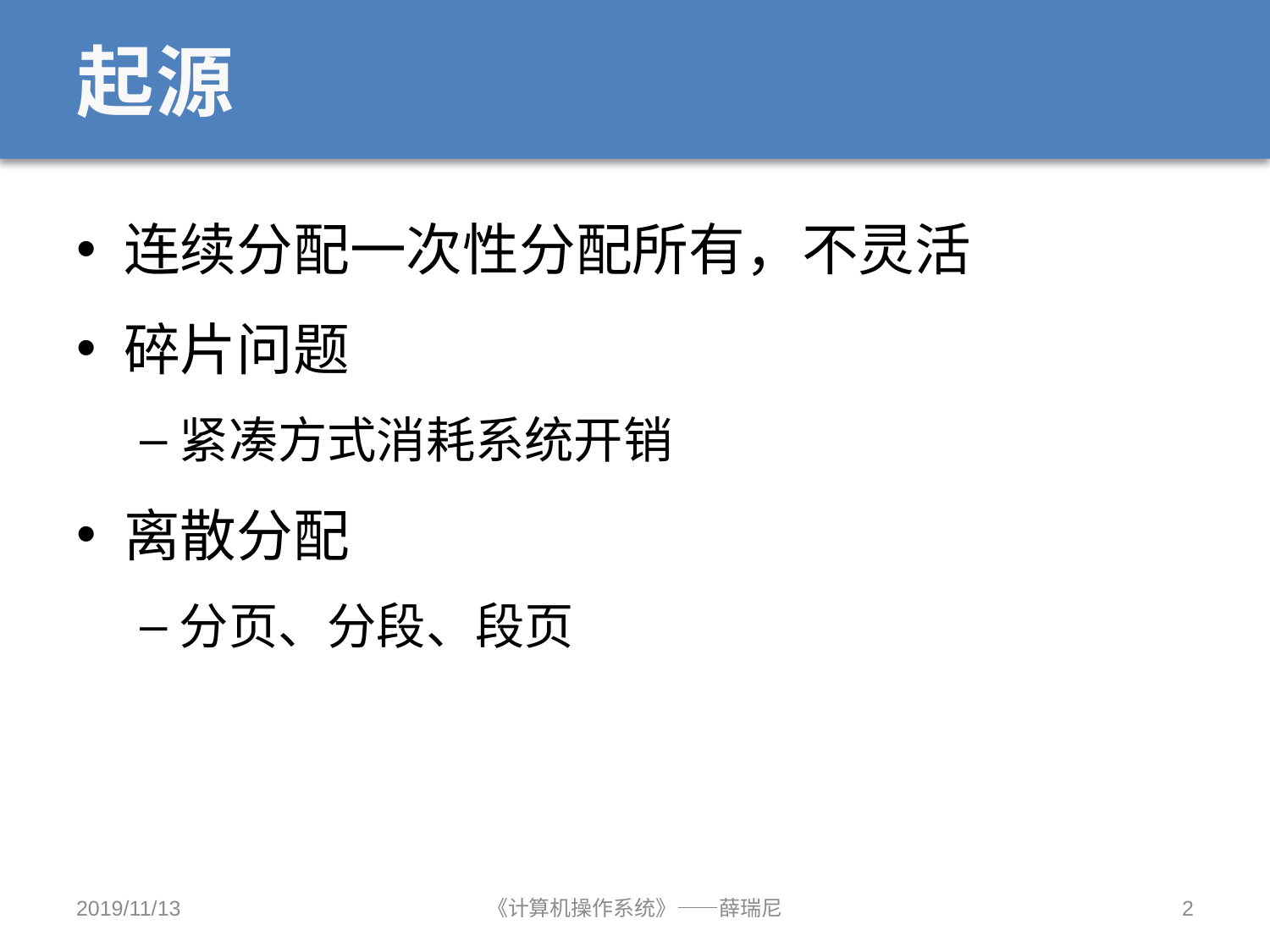

# 起源
连续分配一次性分配所有，不灵活
碎片问题
紧凑方式消耗系统开销
离散分配
分页、分段、段页
2019/11/13
《计算机操作系统》——薛瑞尼
2